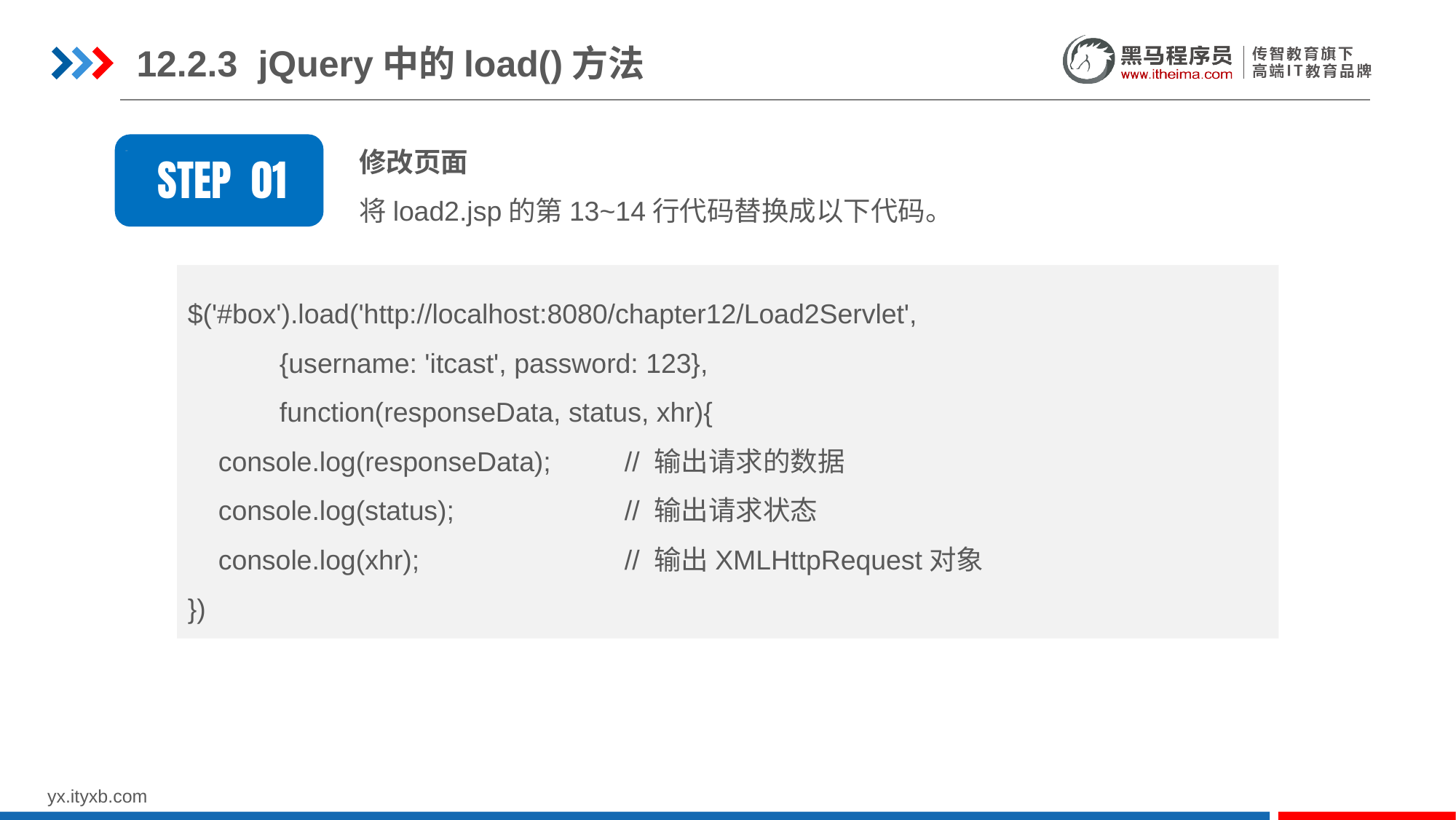

12.2.3  jQuery中的load()方法
修改页面
将load2.jsp的第13~14行代码替换成以下代码。

STEP  01

$('#box').load('http://localhost:8080/chapter12/Load2Servlet',
            {username: 'itcast', password: 123},
            function(responseData, status, xhr){
    console.log(responseData);	// 输出请求的数据
    console.log(status);		// 输出请求状态
    console.log(xhr);		// 输出XMLHttpRequest对象
})